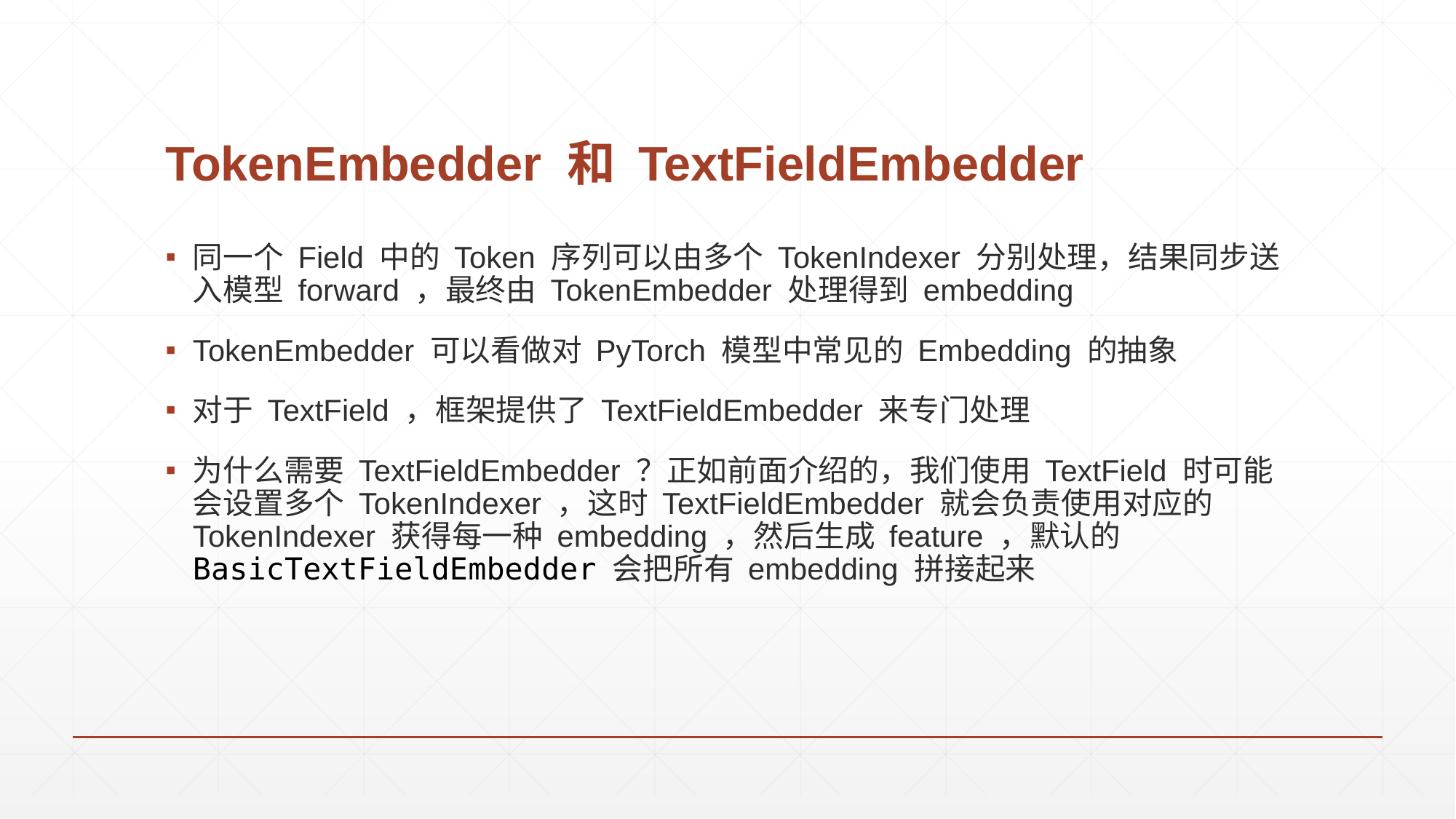

# TokenEmbedder 和 TextFieldEmbedder
同一个 Field 中的 Token 序列可以由多个 TokenIndexer 分别处理，结果同步送入模型 forward ，最终由 TokenEmbedder 处理得到 embedding
TokenEmbedder 可以看做对 PyTorch 模型中常见的 Embedding 的抽象
对于 TextField ，框架提供了 TextFieldEmbedder 来专门处理
为什么需要 TextFieldEmbedder ？正如前面介绍的，我们使用 TextField 时可能会设置多个 TokenIndexer ，这时 TextFieldEmbedder 就会负责使用对应的 TokenIndexer 获得每一种 embedding ，然后生成 feature ，默认的 BasicTextFieldEmbedder 会把所有 embedding 拼接起来